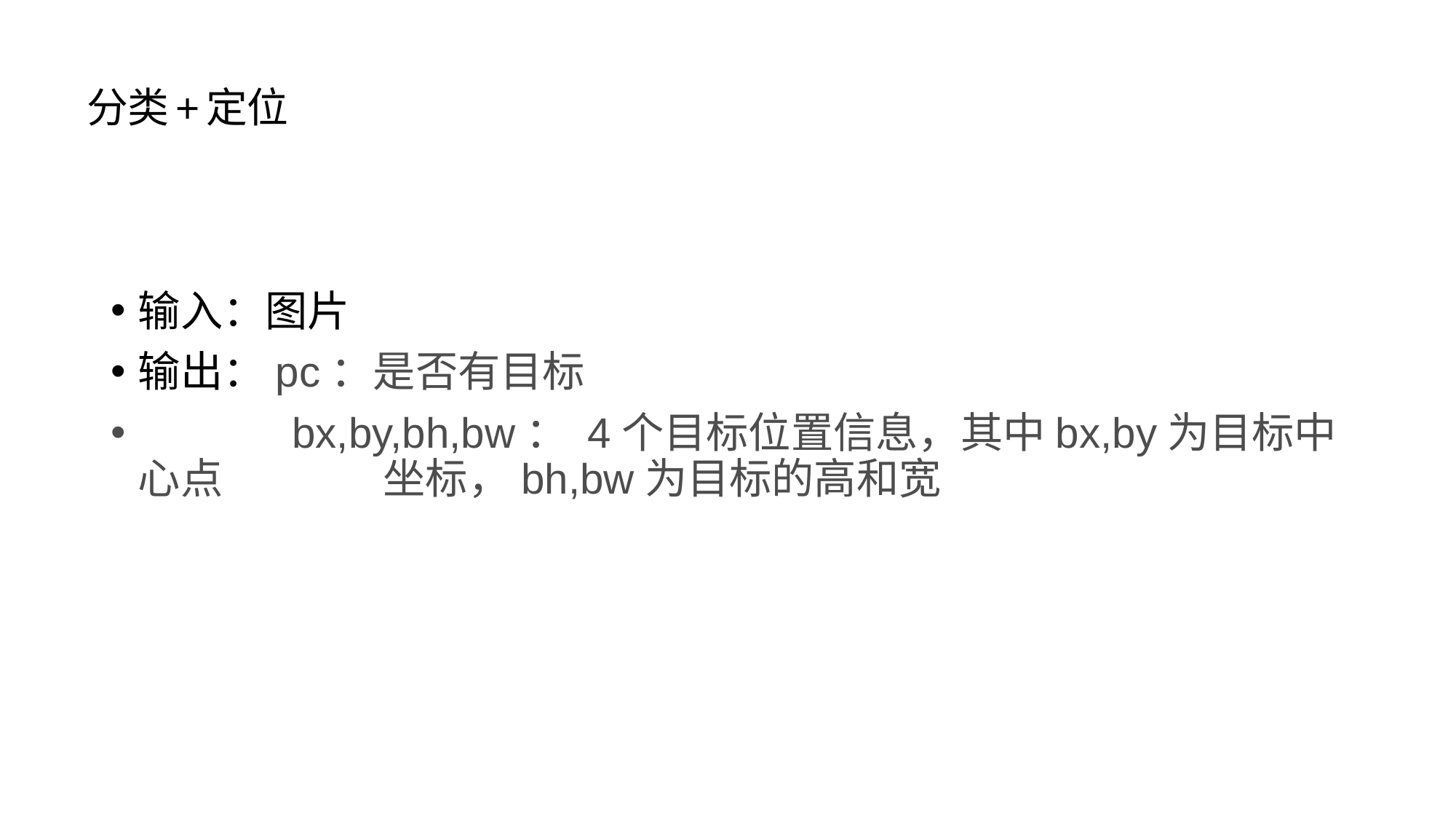

# 分类+定位

输入：图片
输出：pc：是否有目标
             bx,by,bh,bw： 4个目标位置信息，其中bx,by为目标中心点                 坐标，bh,bw为目标的高和宽